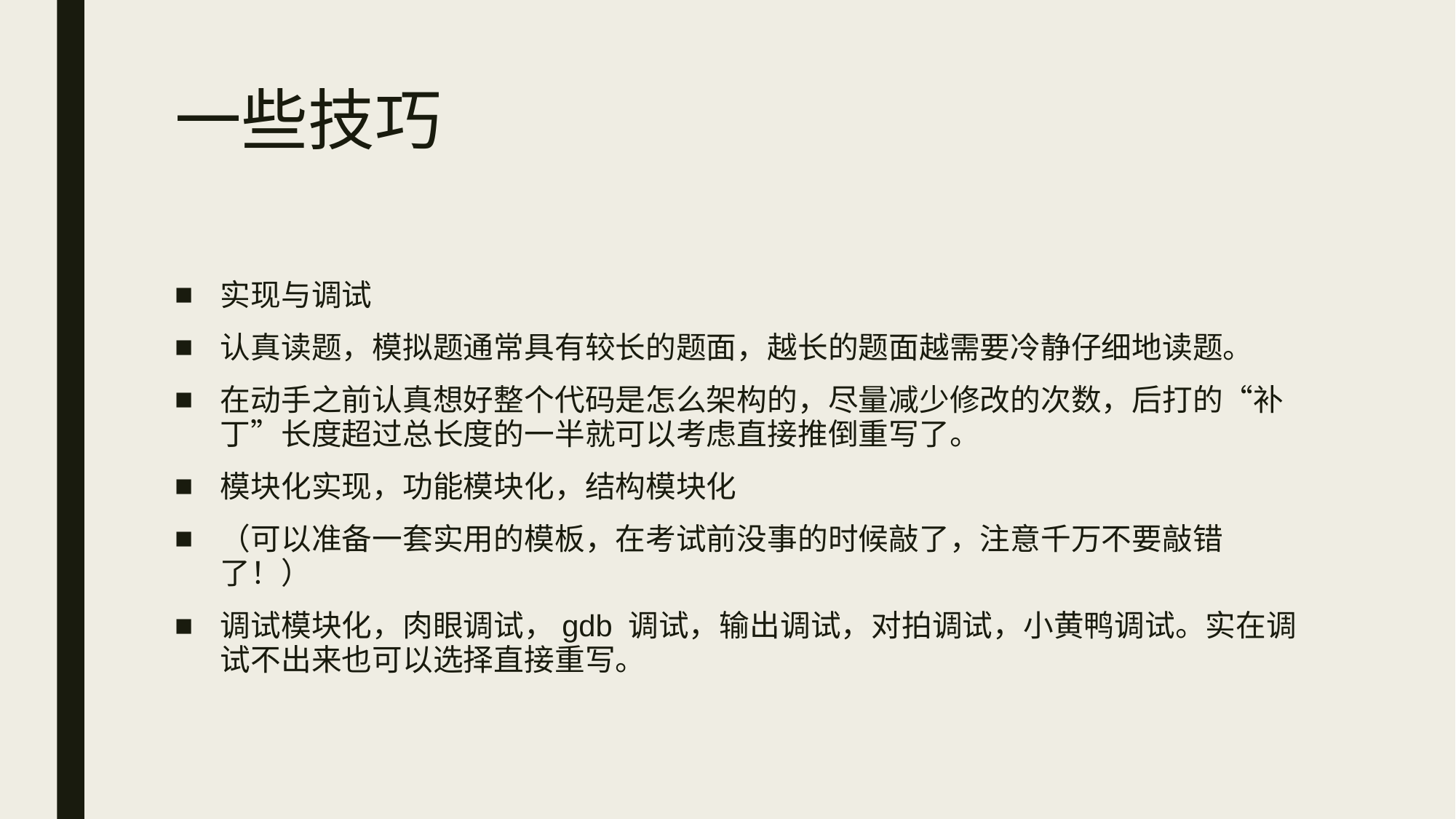

# 一些技巧
实现与调试
认真读题，模拟题通常具有较长的题面，越长的题面越需要冷静仔细地读题。
在动手之前认真想好整个代码是怎么架构的，尽量减少修改的次数，后打的“补丁”长度超过总长度的一半就可以考虑直接推倒重写了。
模块化实现，功能模块化，结构模块化
（可以准备一套实用的模板，在考试前没事的时候敲了，注意千万不要敲错了！）
调试模块化，肉眼调试，gdb 调试，输出调试，对拍调试，小黄鸭调试。实在调试不出来也可以选择直接重写。